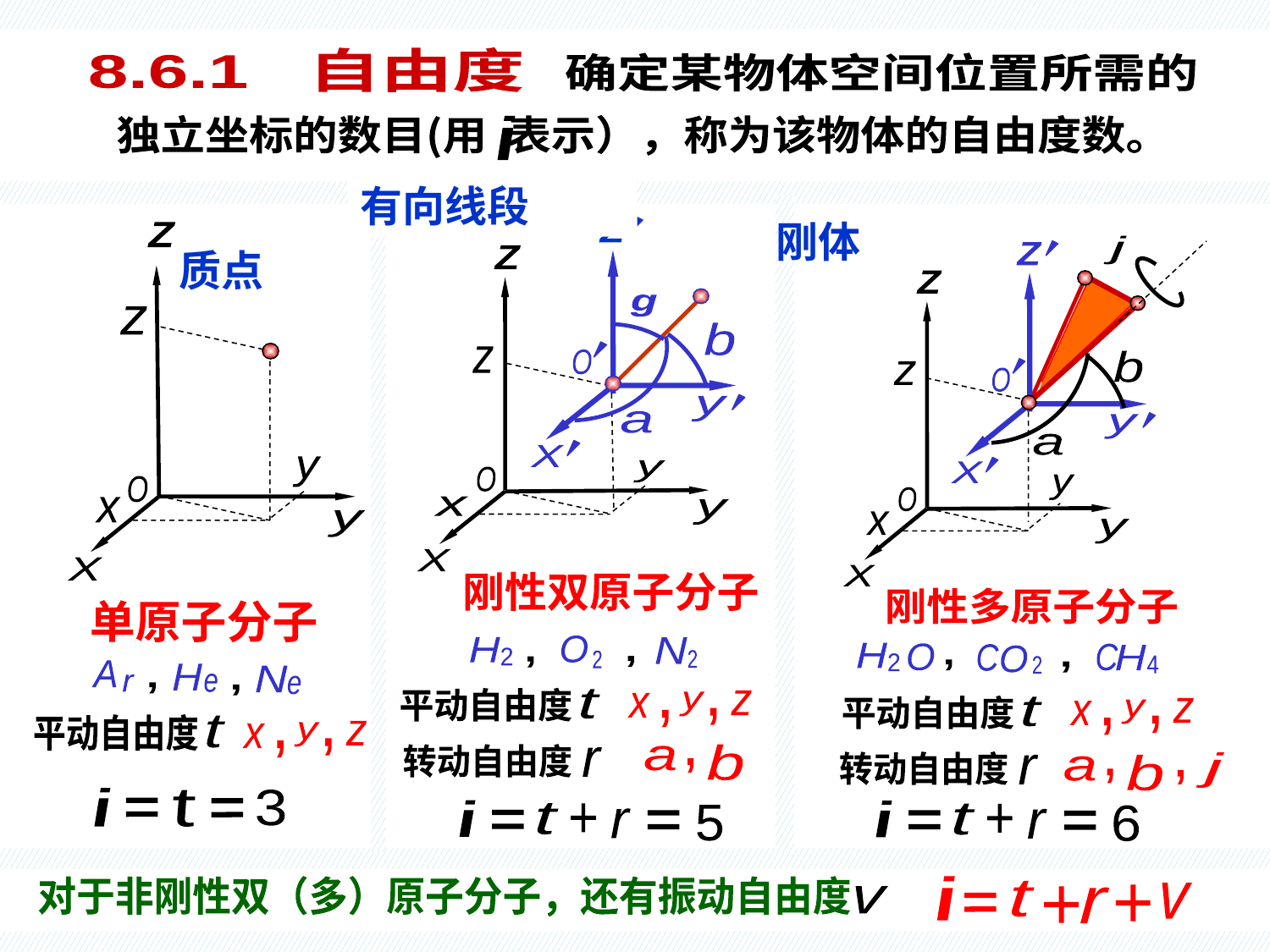

自由度
8.6.1   自由度
确定某物体空间位置所需的
独立坐标的数目(用  表示），称为该物体的自由度数。
i

有向线段

Z
Z

γ
β

z
O

y
α

X
y
O

x
y

X
刚性双原子分子
O
H
2
N
2
2
,
,
平动自由度
t
z
y
x
,
,
转动自由度
β
α
,
r
i
t

+

5
r

ϕ

Z
Z

β

z
O

y
α

X
y
O

x
y

X
刚性多原子分子
H
2
O
C
C
H
O
4
2
,
,
平动自由度
t
z
y
x
,
,
转动自由度
r
ϕ
,
β
α
,
i
t

+

6
r
刚体
Z

z

y
O

x
y

X
单原子分子
Α
H
N
e
r
e
,
,
平动自由度
t
z
y
x
,
,
i
3
t

质点

对于非刚性双（多）原子分子，还有振动自由度
i
t
v
+

+
r
v